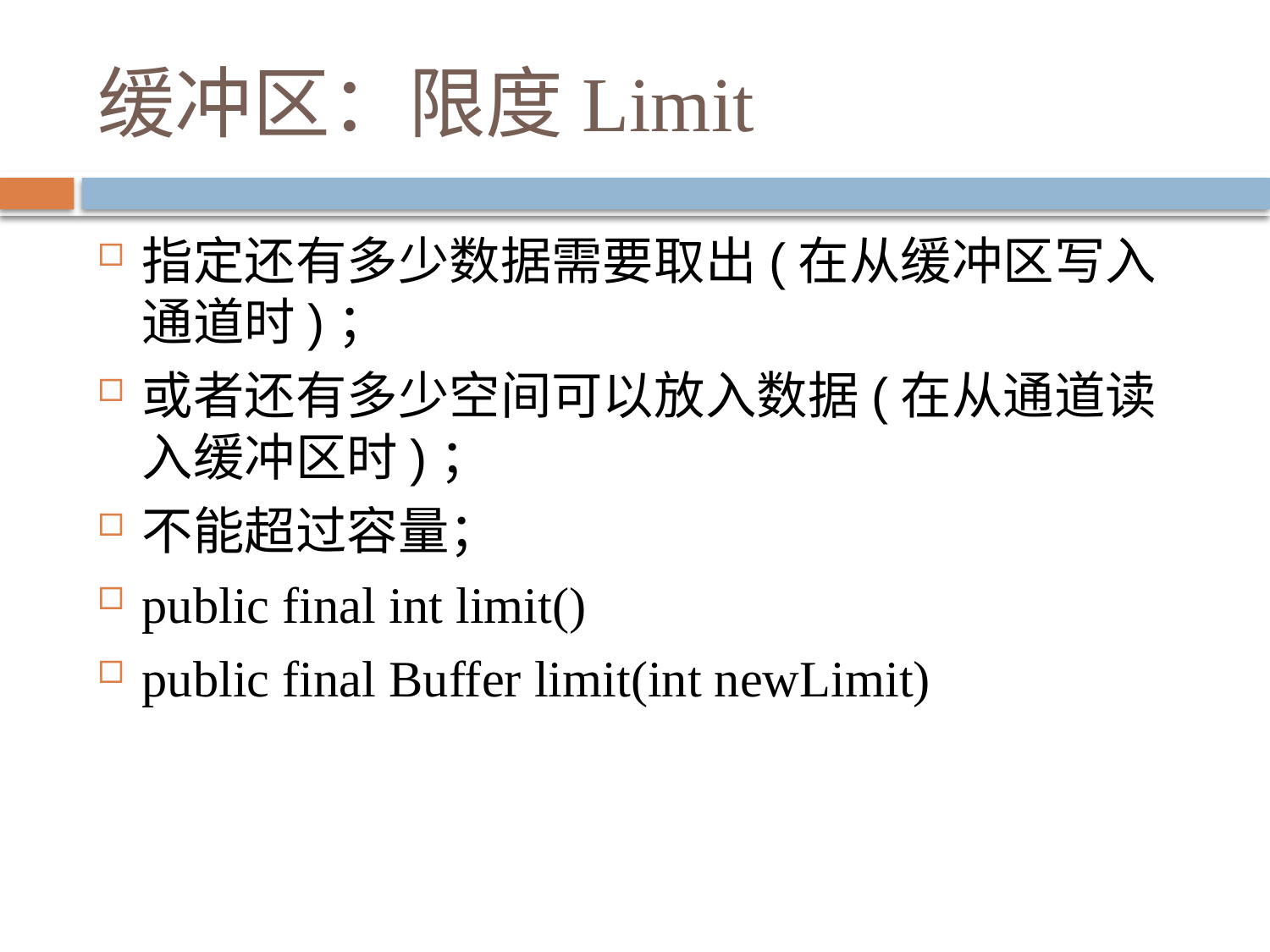

# 缓冲区：限度Limit
指定还有多少数据需要取出(在从缓冲区写入通道时)；
或者还有多少空间可以放入数据(在从通道读入缓冲区时)；
不能超过容量；
public final int limit()
public final Buffer limit(int newLimit)